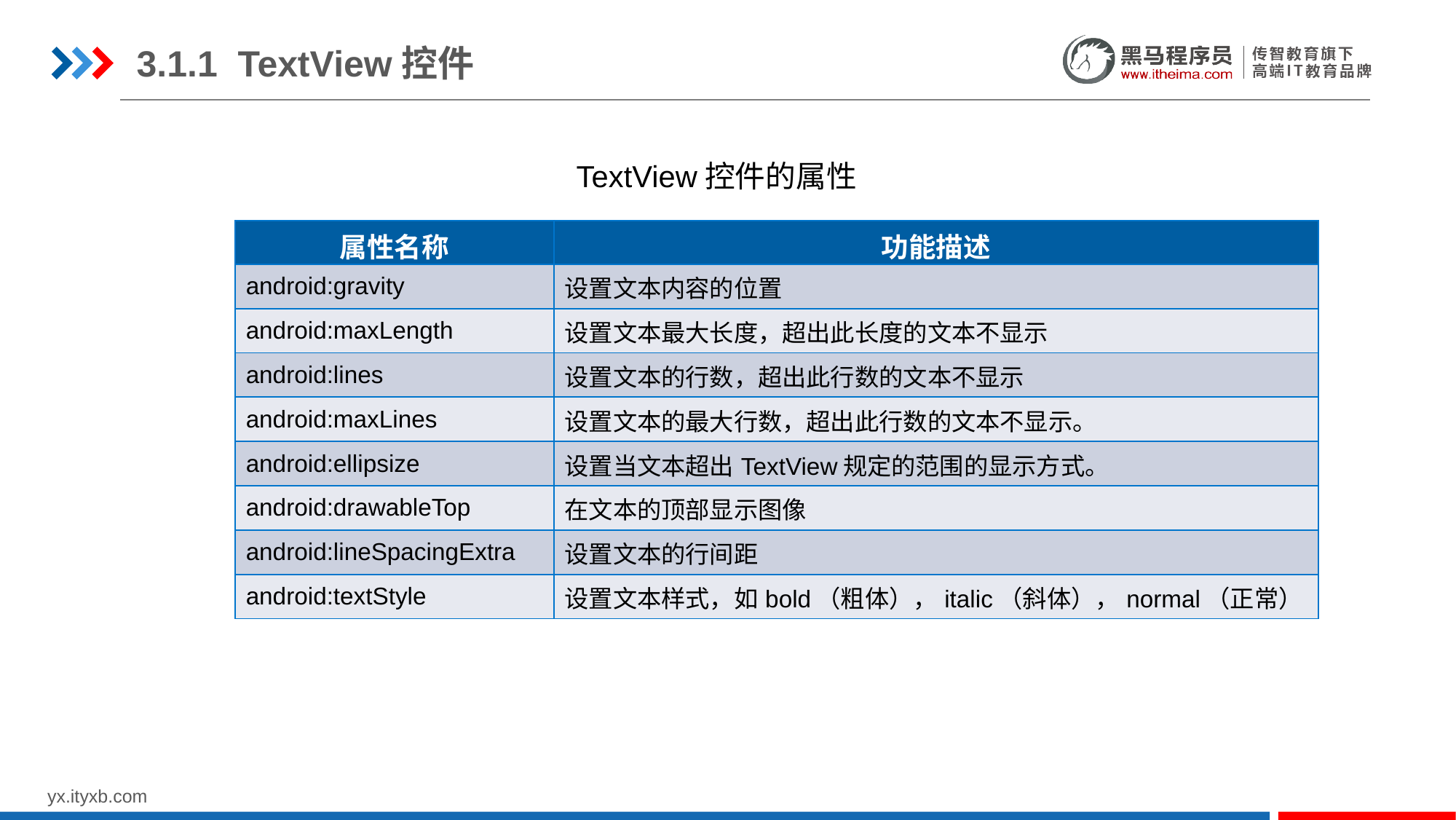

3.1.1  TextView控件
TextView控件的属性
| 属性名称 | 功能描述 |
| --- | --- |
| android:gravity | 设置文本内容的位置 |
| android:maxLength | 设置文本最大长度，超出此长度的文本不显示 |
| android:lines | 设置文本的行数，超出此行数的文本不显示 |
| android:maxLines | 设置文本的最大行数，超出此行数的文本不显示。 |
| android:ellipsize | 设置当文本超出TextView规定的范围的显示方式。 |
| android:drawableTop | 在文本的顶部显示图像 |
| android:lineSpacingExtra | 设置文本的行间距 |
| android:textStyle | 设置文本样式，如bold（粗体），italic（斜体），normal（正常） |